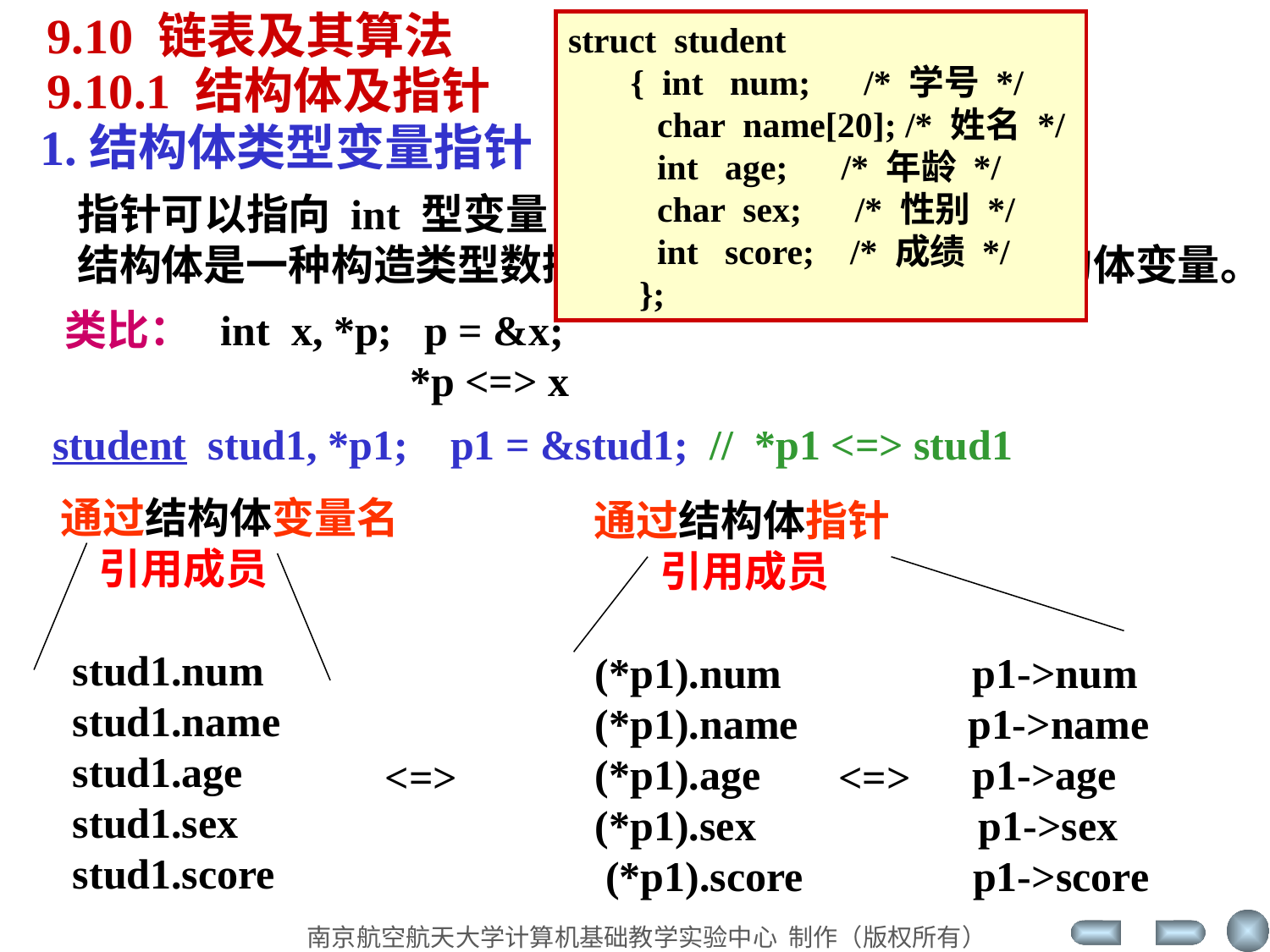

9.10 链表及其算法
struct  student
       {  int   num;      /* 学号 */
          char  name[20]; /* 姓名 */
          int   age;      /* 年龄 */
          char  sex;      /* 性别 */
          int   score;    /* 成绩 */
        };
9.10.1 结构体及指针
1.结构体类型变量指针
指针可以指向 int 型变量，int是一种基本数据类型。
结构体是一种构造类型数据，也可以定义指针指向结构体变量。
      类比：  int  x, *p;   p = &x;
                                       *p <=> x
 student  stud1, *p1;    p1 = &stud1;  //  *p1 <=> stud1
 通过结构体变量名
     引用成员

   stud1.num
   stud1.name
   stud1.age
   stud1.sex
   stud1.score

 通过结构体指针
        引用成员

  (*p1).num                  p1->num
  (*p1).name                p1->name
  (*p1).age                    p1->age
  (*p1).sex                     p1->sex
   (*p1).score                p1->score

  <=>                                    <=>